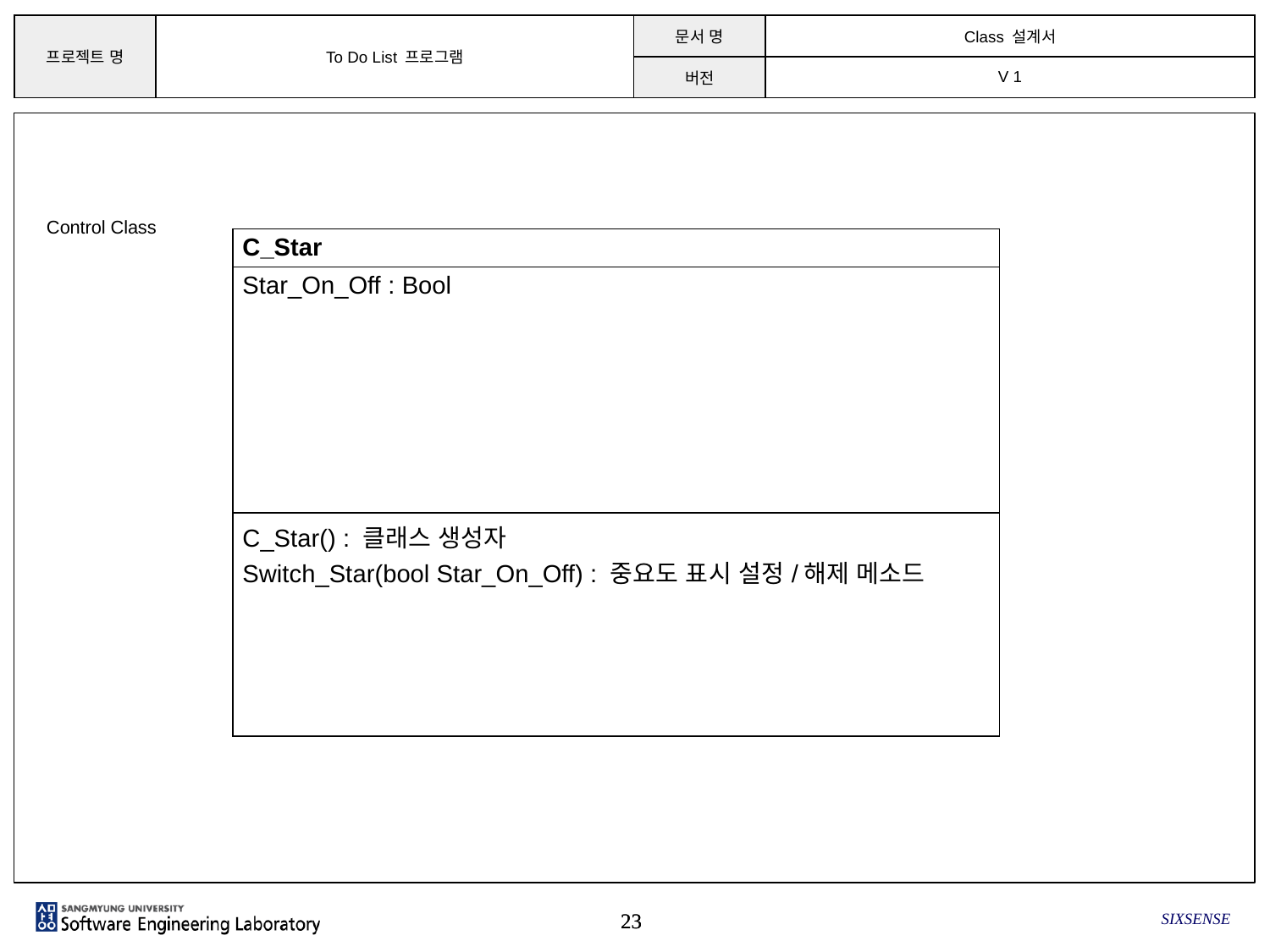

Control Class
| C\_Star |
| --- |
| Star\_On\_Off : Bool |
| C\_Star() : 클래스 생성자 Switch\_Star(bool Star\_On\_Off) : 중요도 표시 설정/해제 메소드 |
SIXSENSE